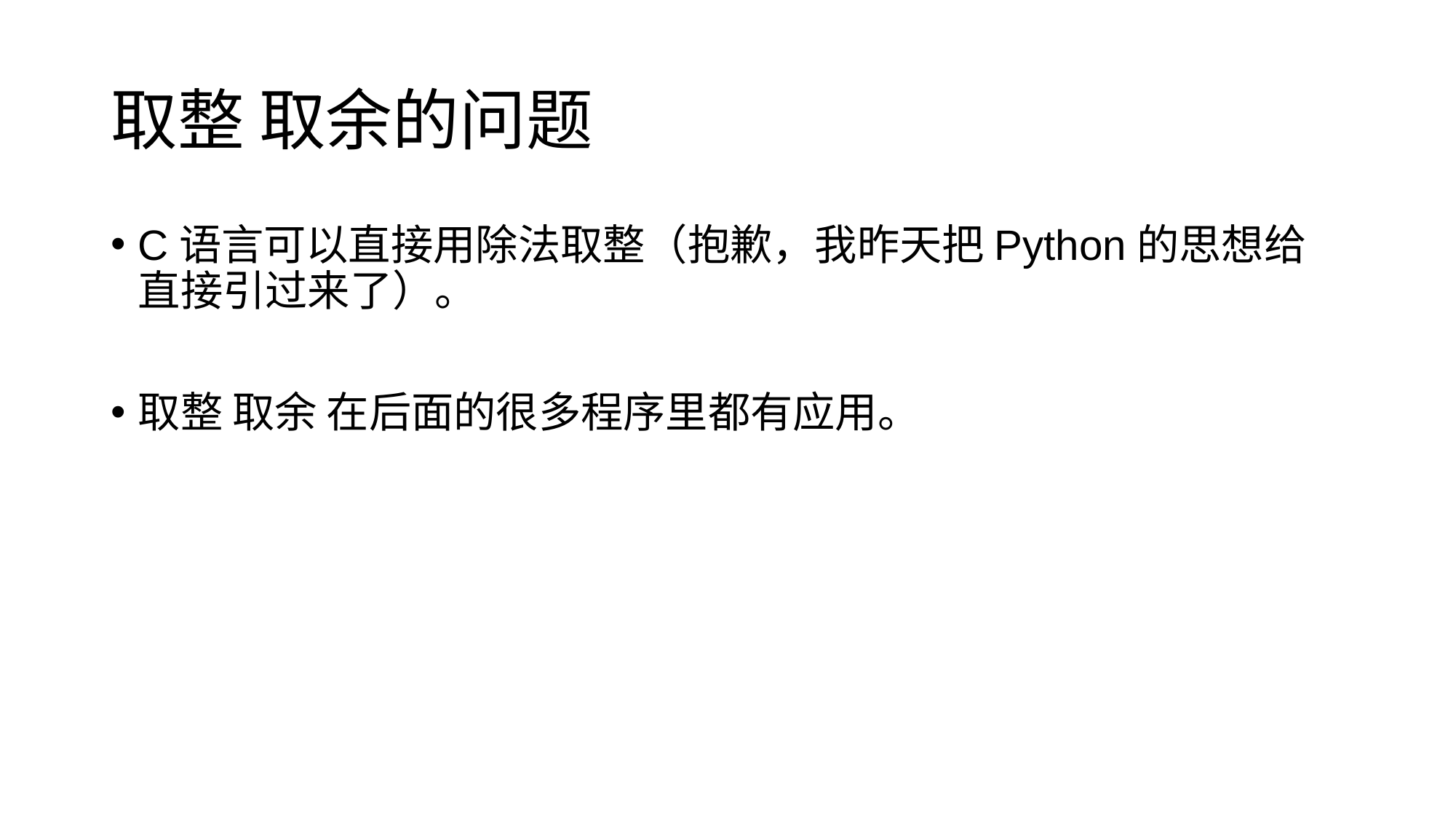

# 取整 取余的问题
C语言可以直接用除法取整（抱歉，我昨天把Python的思想给直接引过来了）。

取整 取余 在后面的很多程序里都有应用。